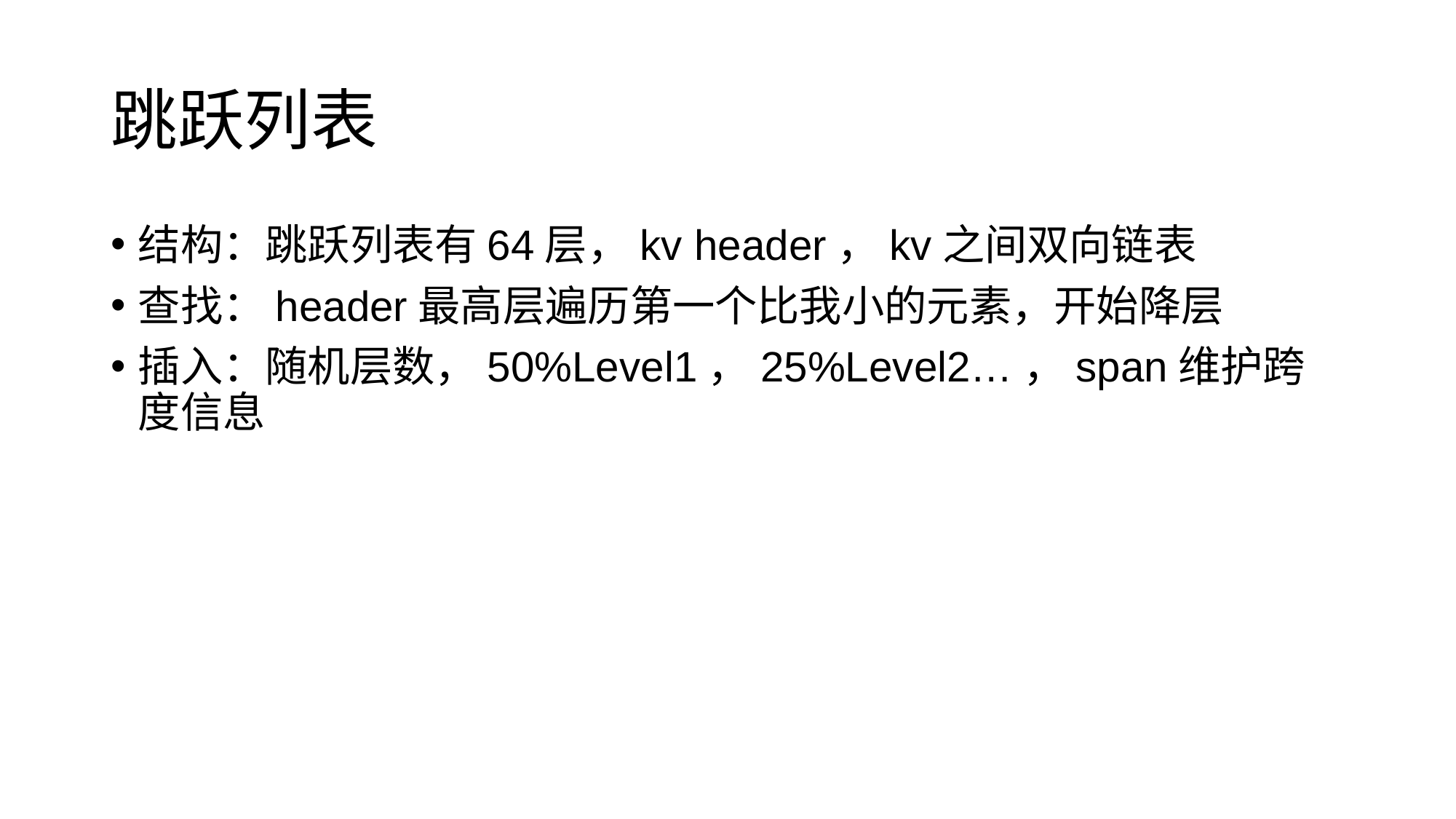

# 跳跃列表
结构：跳跃列表有64层，kv header，kv之间双向链表
查找：header最高层遍历第一个比我小的元素，开始降层
插入：随机层数，50%Level1，25%Level2…，span维护跨度信息